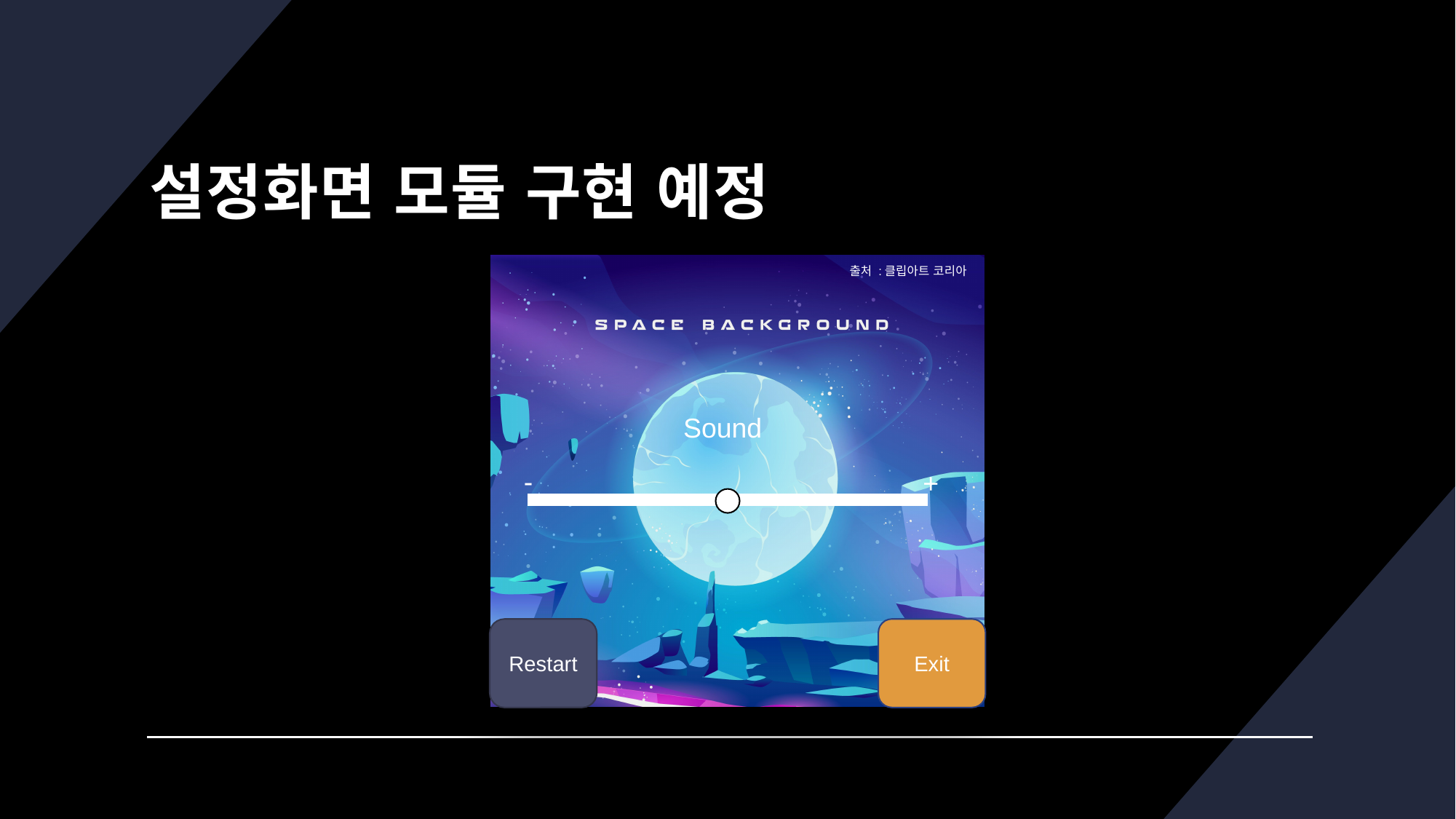

# 설정화면 모듈 구현 예정

출처 :클립아트 코리아
Sound
-
+

Restart
Exit